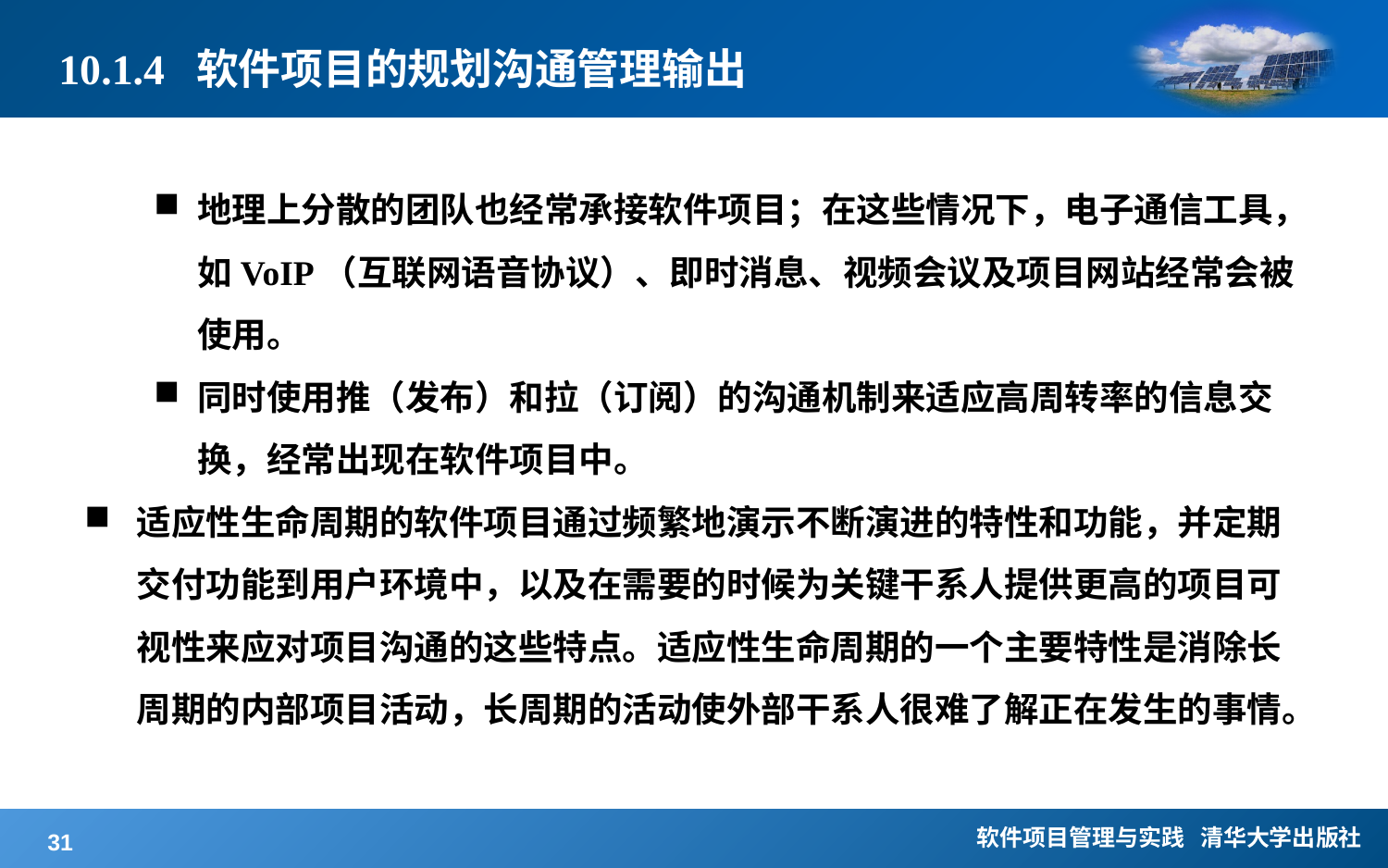

# 10.1.4  软件项目的规划沟通管理输出
地理上分散的团队也经常承接软件项目；在这些情况下，电子通信工具，如VoIP（互联网语音协议）、即时消息、视频会议及项目网站经常会被使用。
同时使用推（发布）和拉（订阅）的沟通机制来适应高周转率的信息交换，经常出现在软件项目中。
适应性生命周期的软件项目通过频繁地演示不断演进的特性和功能，并定期交付功能到用户环境中，以及在需要的时候为关键干系人提供更高的项目可视性来应对项目沟通的这些特点。适应性生命周期的一个主要特性是消除长周期的内部项目活动，长周期的活动使外部干系人很难了解正在发生的事情。